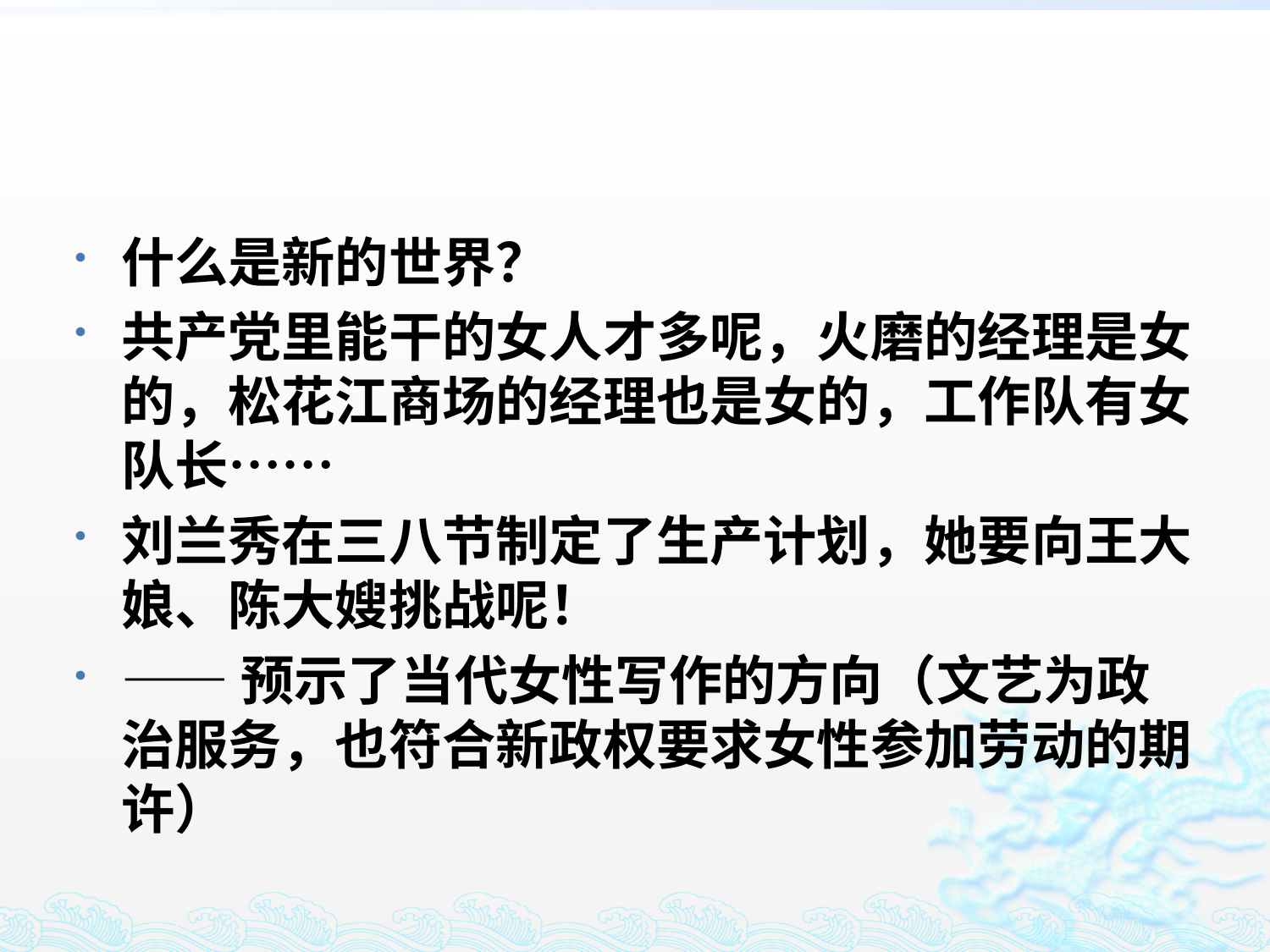

#
什么是新的世界？
共产党里能干的女人才多呢，火磨的经理是女的，松花江商场的经理也是女的，工作队有女队长……
刘兰秀在三八节制定了生产计划，她要向王大娘、陈大嫂挑战呢！
——预示了当代女性写作的方向（文艺为政治服务，也符合新政权要求女性参加劳动的期许）